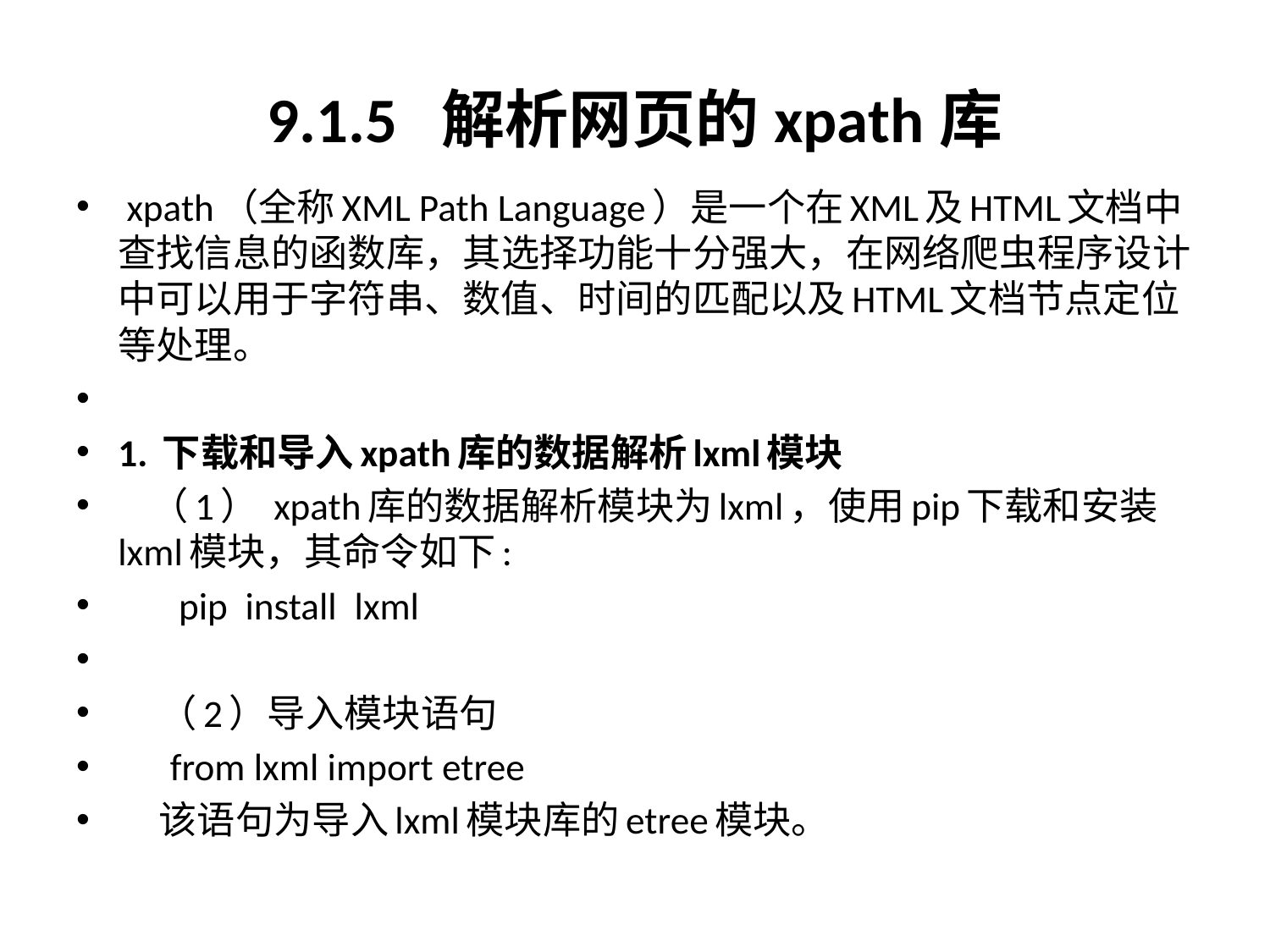

# 9.1.5  解析网页的xpath库
 xpath（全称XML Path Language）是一个在XML及HTML文档中查找信息的函数库，其选择功能十分强大，在网络爬虫程序设计中可以用于字符串、数值、时间的匹配以及HTML文档节点定位等处理。

1. 下载和导入xpath库的数据解析lxml模块
   （1） xpath库的数据解析模块为lxml，使用pip下载和安装lxml模块，其命令如下:
       pip  install  lxml

    （2）导入模块语句
      from lxml import etree
    该语句为导入lxml模块库的etree模块。